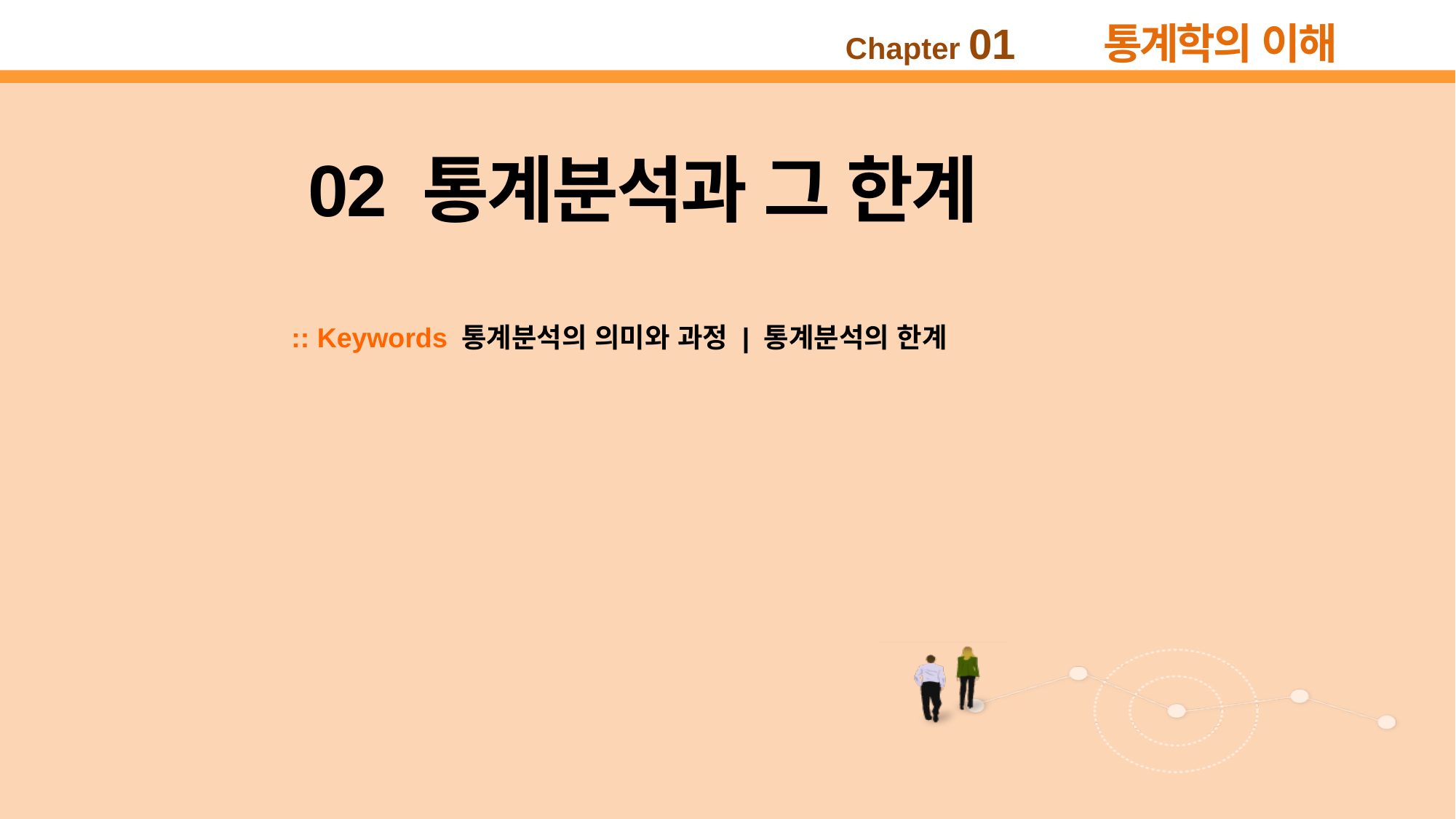

02 통계분석과 그 한계
:: Keywords 통계분석의 의미와 과정 | 통계분석의 한계